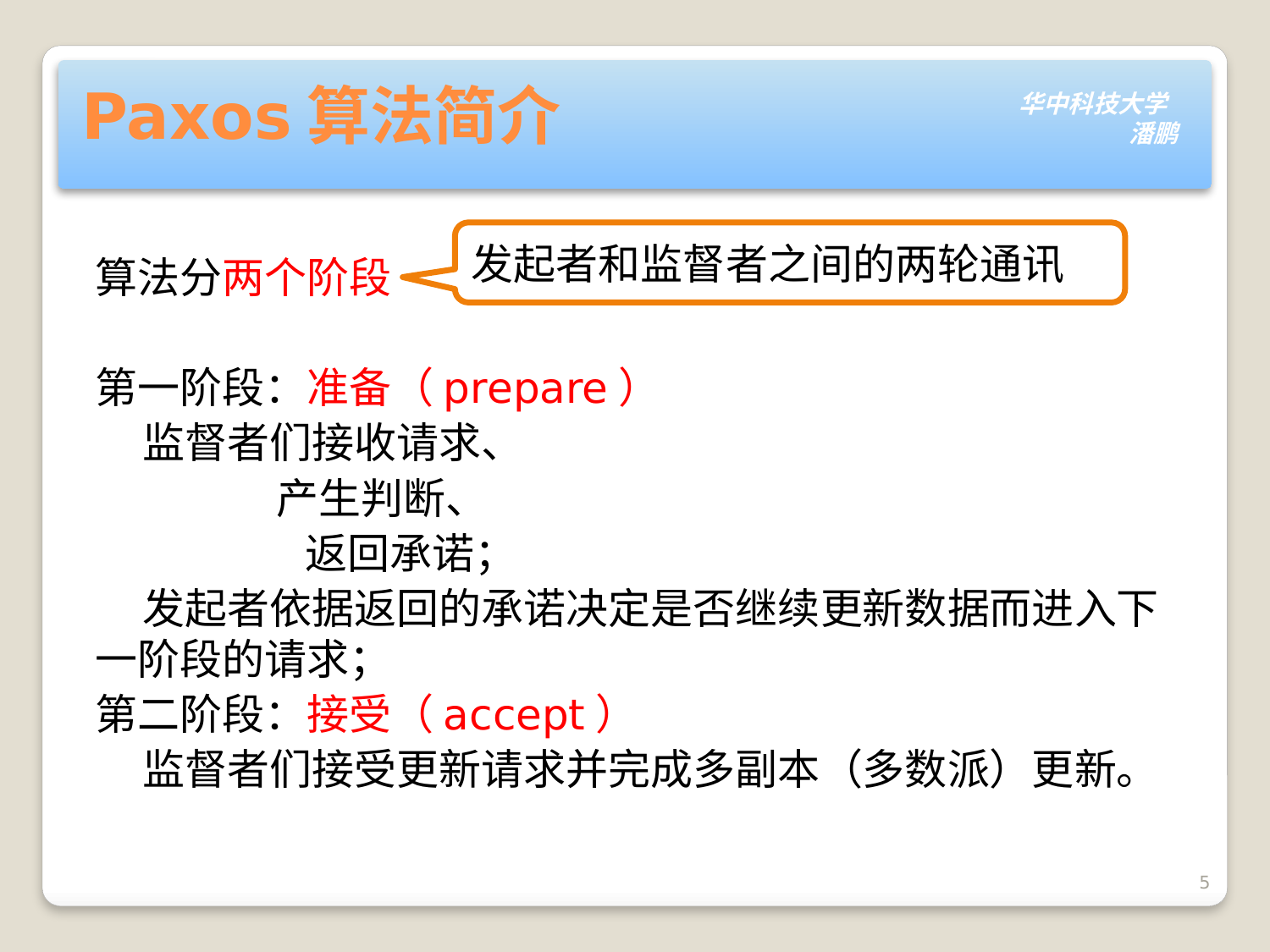

# Paxos算法简介
发起者和监督者之间的两轮通讯
算法分两个阶段

第一阶段：准备（prepare）
    监督者们接收请求、
                  产生判断、
                     返回承诺；
    发起者依据返回的承诺决定是否继续更新数据而进入下一阶段的请求；
第二阶段：接受（accept）
    监督者们接受更新请求并完成多副本（多数派）更新。

5